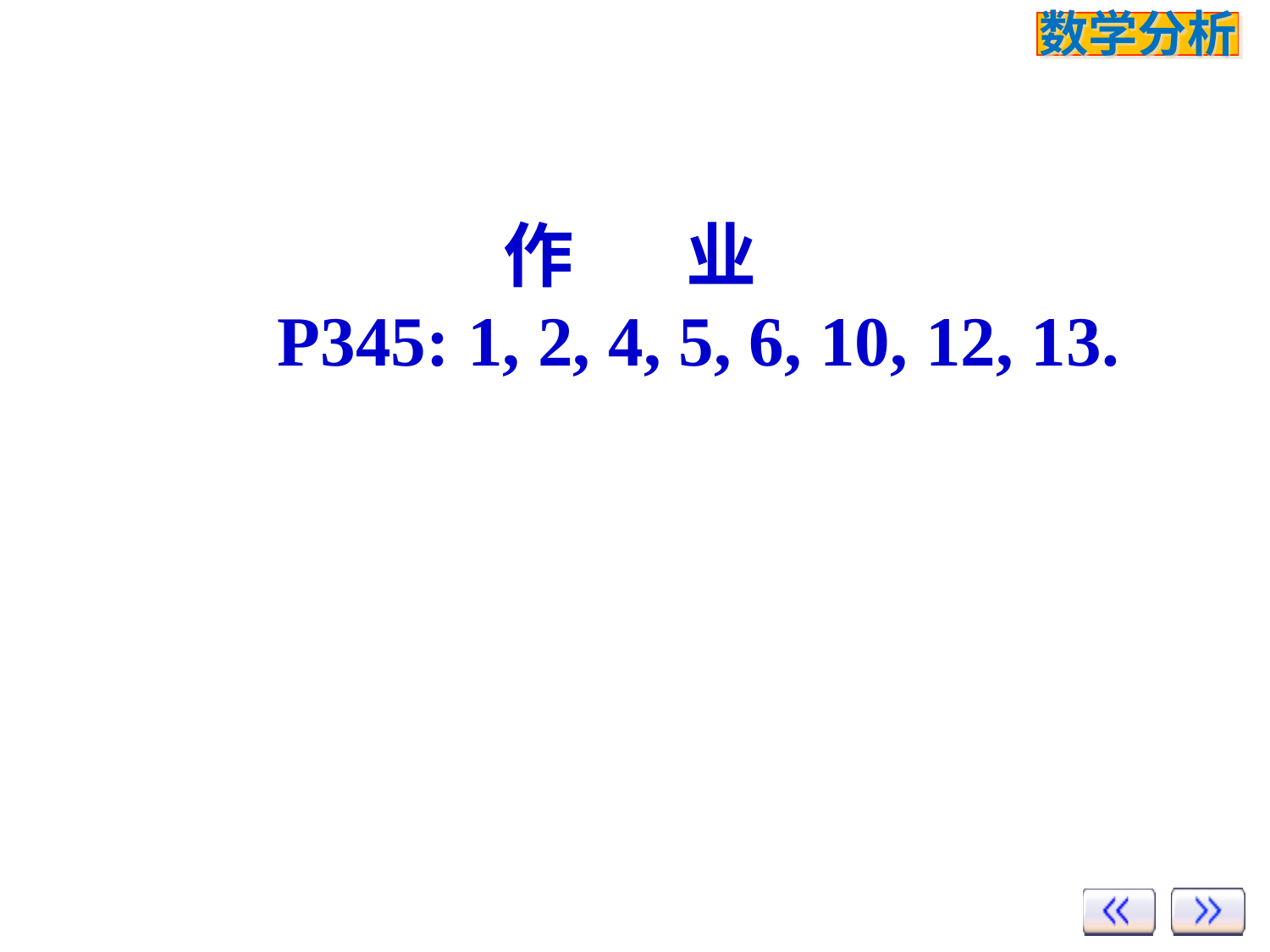

作       业
P345: 1, 2, 4, 5, 6, 10, 12, 13.